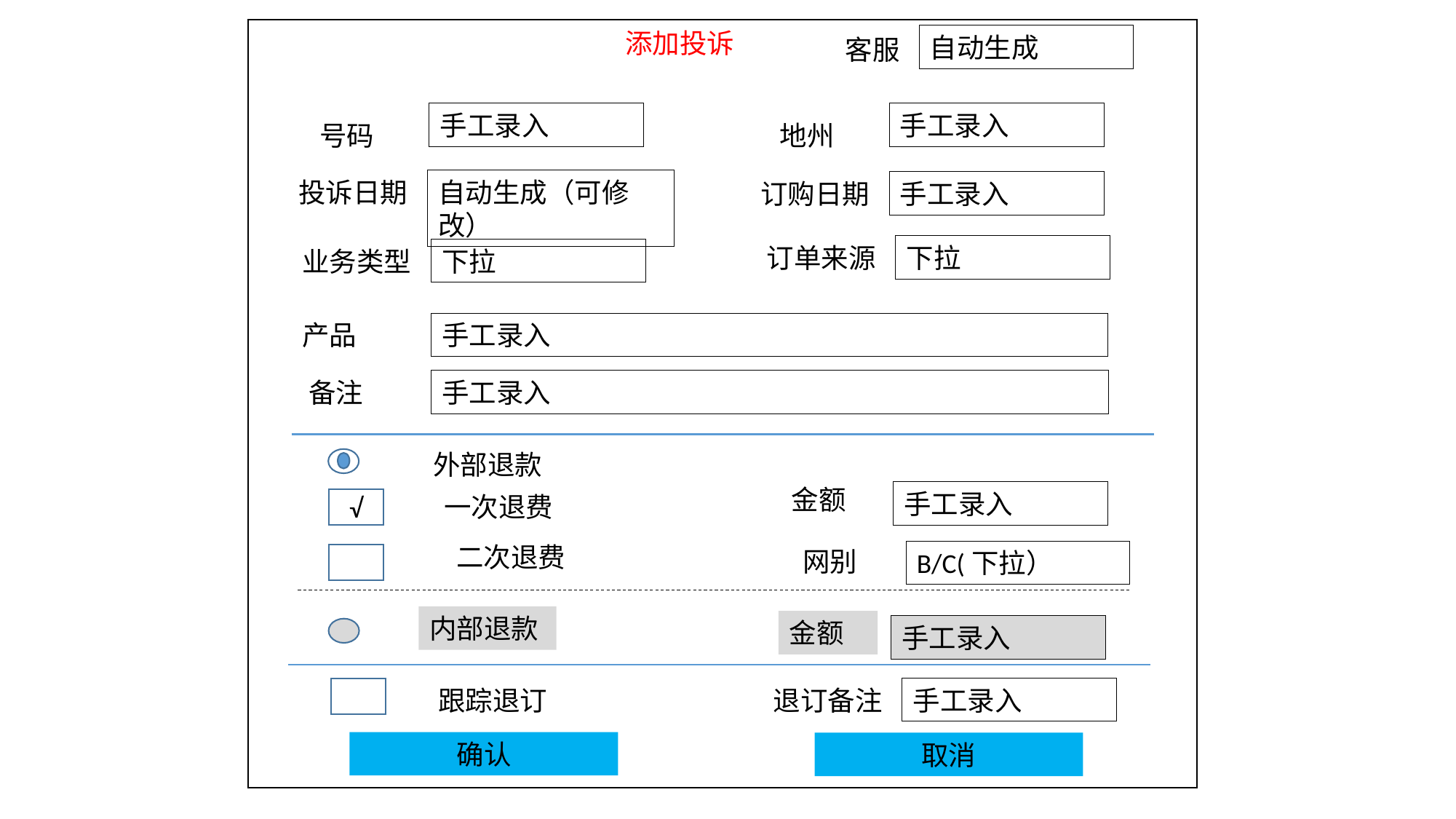

添加投诉

自动生成
客服
手工录入
手工录入
号码
地州
投诉日期
自动生成（可修改）
订购日期
手工录入
订单来源
下拉
业务类型
下拉
产品
手工录入
备注
手工录入
外部退款

金额
手工录入
一次退费
√
二次退费
网别
B/C(下拉）

内部退款
金额
手工录入

跟踪退订
退订备注
手工录入

确认
取消